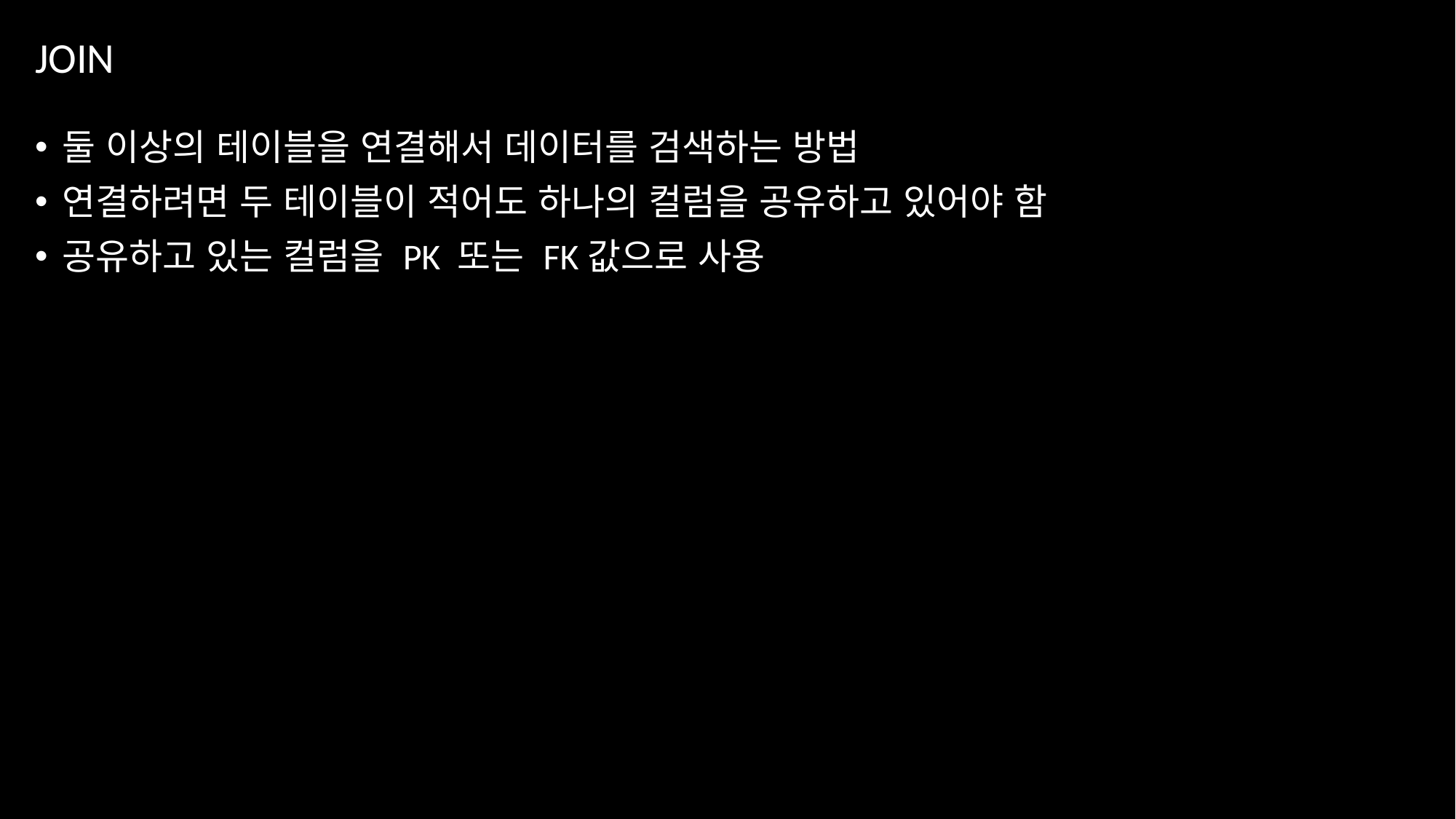

# JOIN
둘 이상의 테이블을 연결해서 데이터를 검색하는 방법
연결하려면 두 테이블이 적어도 하나의 컬럼을 공유하고 있어야 함
공유하고 있는 컬럼을 PK 또는 FK값으로 사용